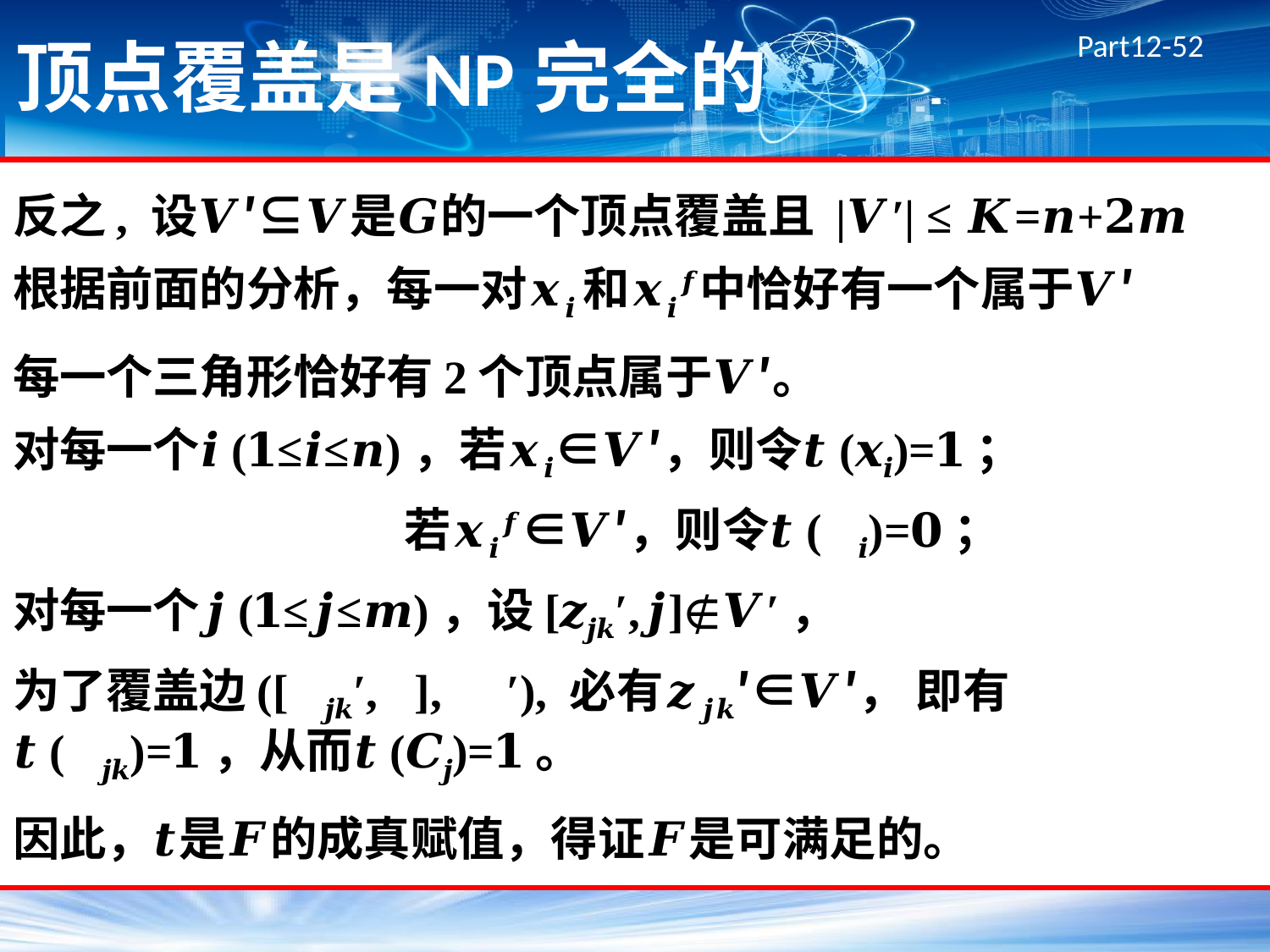

# 顶点覆盖是NP完全的
反之, 设𝑽′⊆𝑽是𝑮的一个顶点覆盖且 |𝑽′| ≤ 𝑲=𝒏+𝟐𝒎
根据前面的分析，每一对𝒙𝒊 和𝒙𝒊𝒇中恰好有一个属于𝑽′
每一个三角形恰好有2个顶点属于𝑽′。
对每一个𝒊(𝟏≤𝒊≤𝒏)，若𝒙𝒊∈𝑽′，则令𝒕(𝒙𝒊)=𝟏；
                                    若𝒙𝒊𝒇∈𝑽′，则令𝒕(𝒙𝒊)=𝟎；
对每一个𝒋(𝟏≤𝒋≤𝒎)，设[𝒛𝒋𝒌′,𝒋]∉𝑽′，
为了覆盖边([𝒛𝒋𝒌′,𝒋],𝒛𝒋𝒌′), 必有𝒛𝒋𝒌′∈𝑽′， 即有𝒕(𝒛𝒋𝒌)=𝟏，从而𝒕(𝑪𝒋)=𝟏。
因此，𝒕是𝑭的成真赋值，得证𝑭是可满足的。